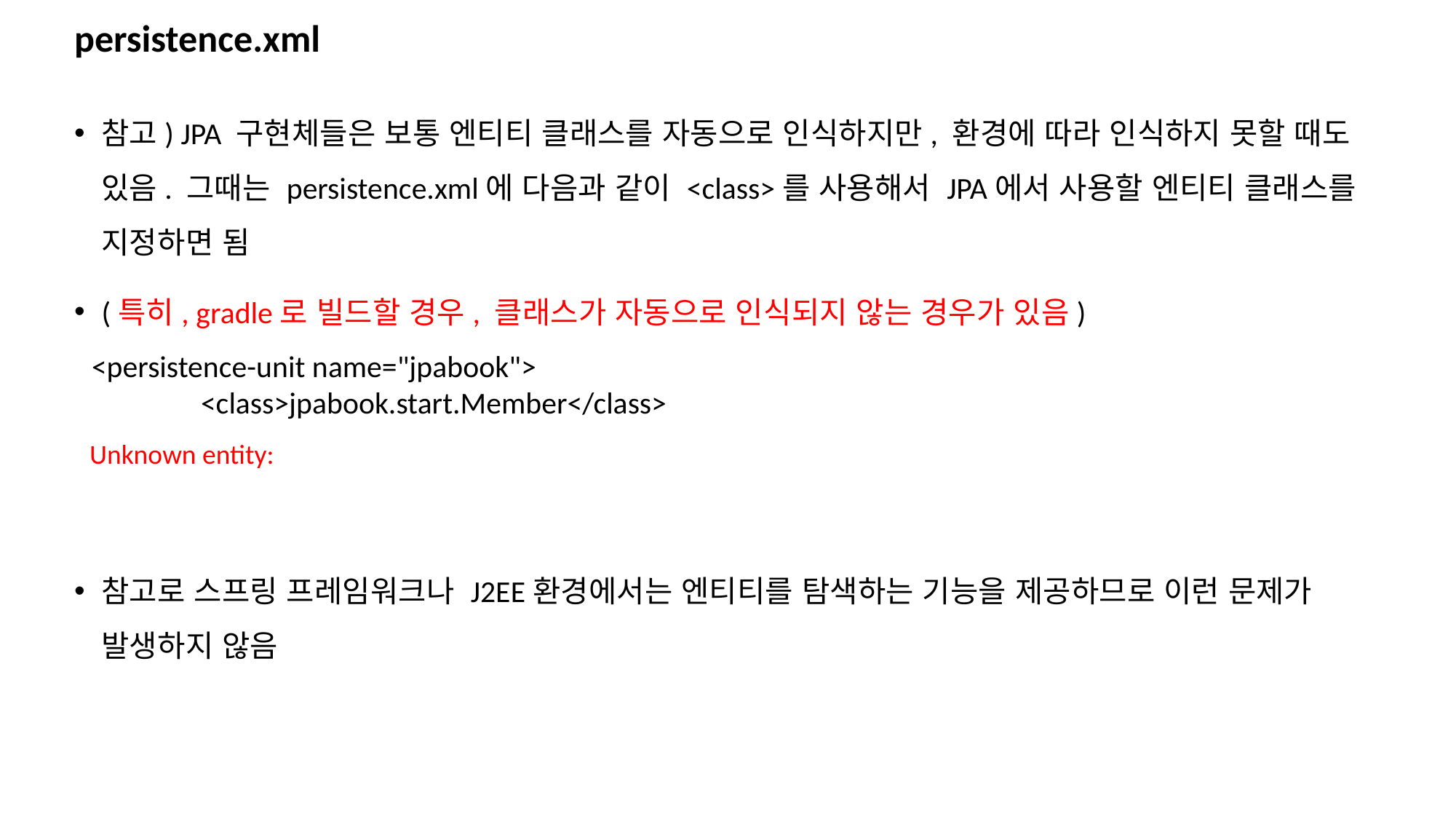

# persistence.xml
참고) JPA 구현체들은 보통 엔티티 클래스를 자동으로 인식하지만, 환경에 따라 인식하지 못할 때도 있음. 그때는 persistence.xml에 다음과 같이 <class>를 사용해서 JPA에서 사용할 엔티티 클래스를 지정하면 됨
(특히, gradle로 빌드할 경우, 클래스가 자동으로 인식되지 않는 경우가 있음)

참고로 스프링 프레임워크나 J2EE환경에서는 엔티티를 탐색하는 기능을 제공하므로 이런 문제가 발생하지 않음

<persistence-unit name="jpabook">
	<class>jpabook.start.Member</class>
Unknown entity: